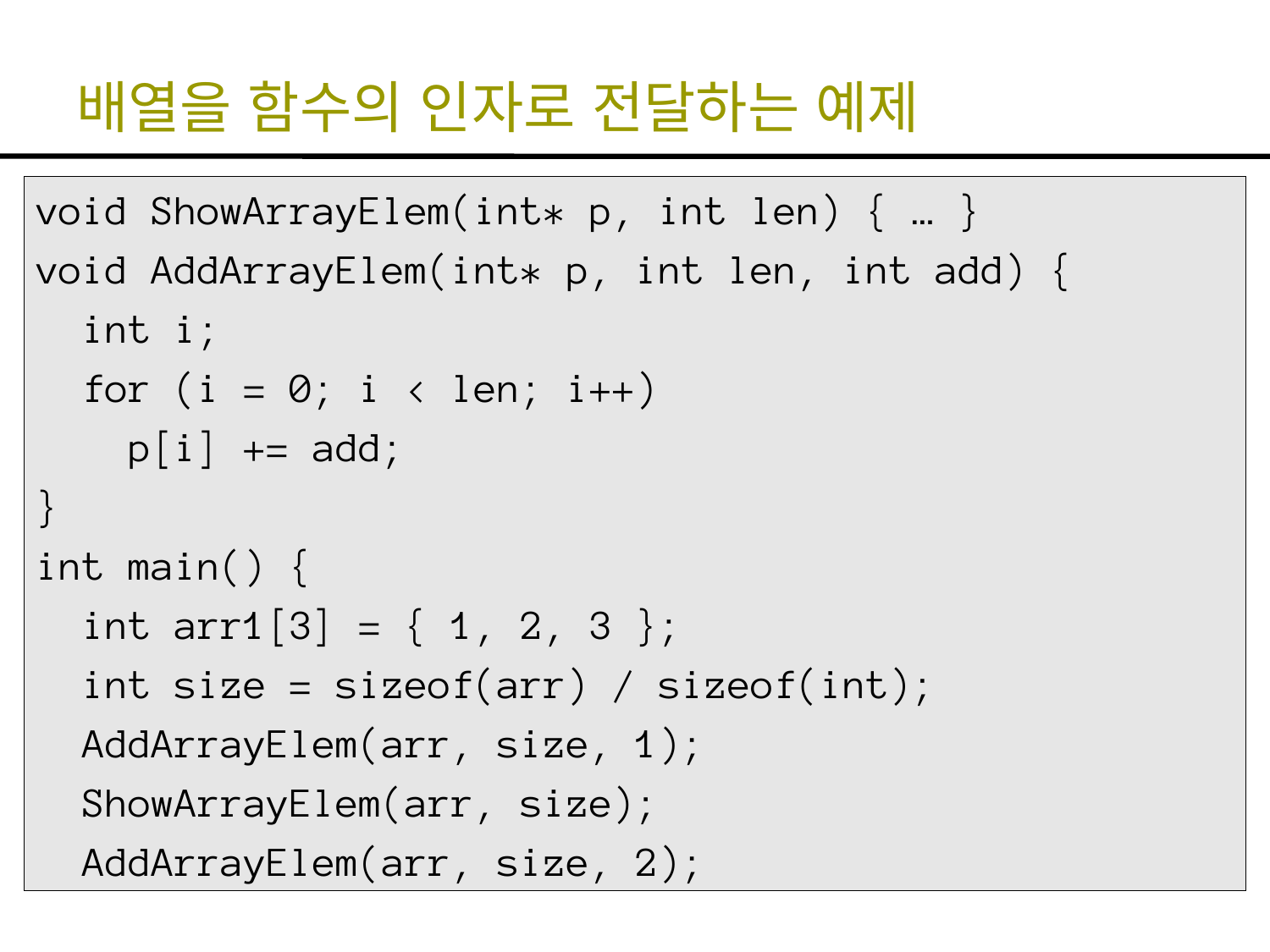

# 배열을 함수의 인자로 전달하는 예제
void ShowArrayElem(int* p, int len) { … }
void AddArrayElem(int* p, int len, int add) {
  int i;
  for (i = 0; i < len; i++)
    p[i] += add;
}
int main() {
  int arr1[3] = { 1, 2, 3 };
  int size = sizeof(arr) / sizeof(int);
  AddArrayElem(arr, size, 1);
  ShowArrayElem(arr, size);
  AddArrayElem(arr, size, 2);